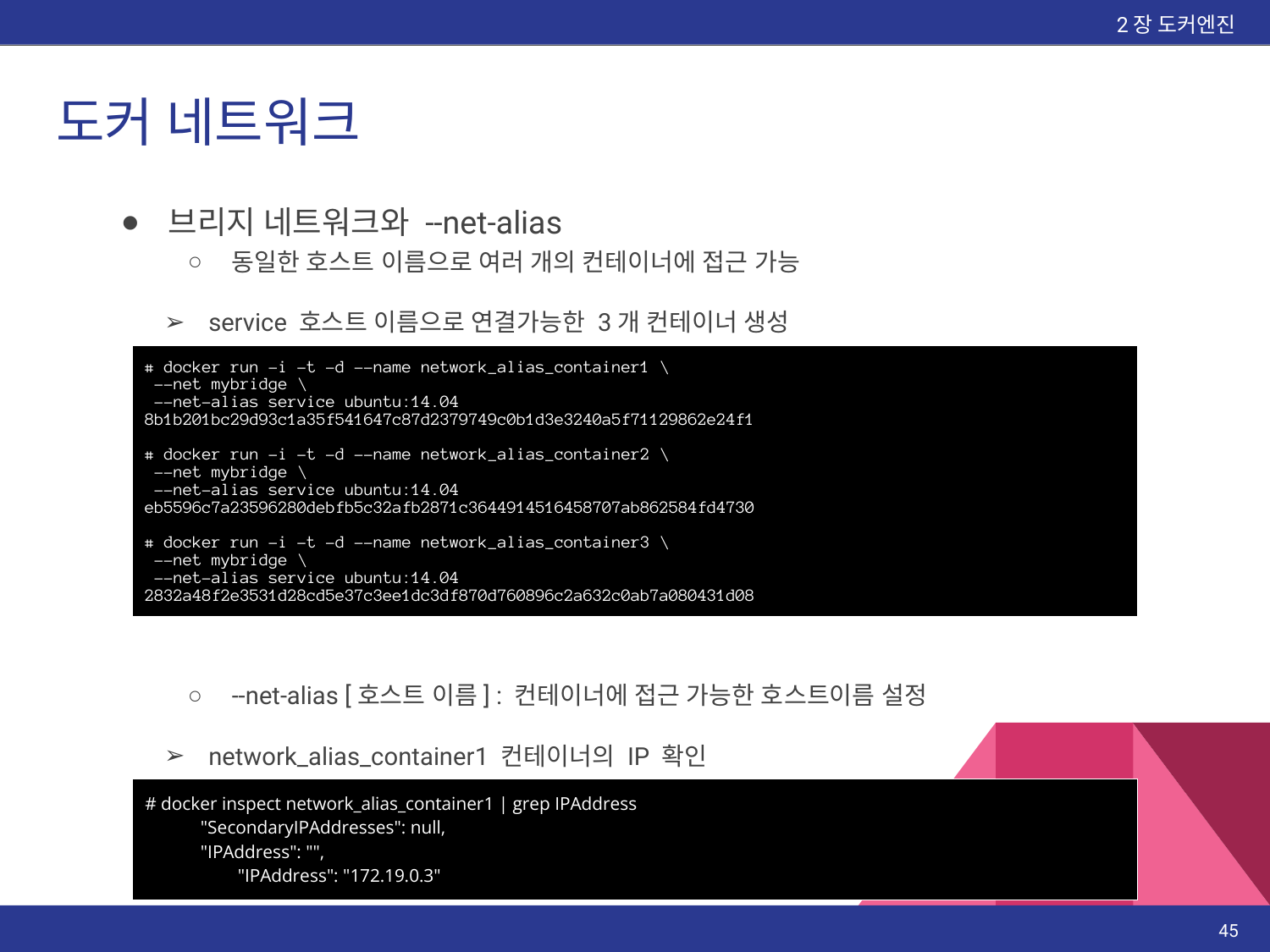

2장 도커엔진
# 도커 네트워크
브리지 네트워크와 --net-alias
동일한 호스트 이름으로 여러 개의 컨테이너에 접근 가능
service 호스트 이름으로 연결가능한 3개 컨테이너 생성

| # docker run -i -t -d --name network\_alias\_container1 \ --net mybridge \ --net-alias service ubuntu:14.04 8b1b201bc29d93c1a35f541647c87d2379749c0b1d3e3240a5f71129862e24f1 # docker run -i -t -d --name network\_alias\_container2 \ --net mybridge \ --net-alias service ubuntu:14.04 eb5596c7a23596280debfb5c32afb2871c3644914516458707ab862584fd4730 # docker run -i -t -d --name network\_alias\_container3 \ --net mybridge \ --net-alias service ubuntu:14.04 2832a48f2e3531d28cd5e37c3ee1dc3df870d760896c2a632c0ab7a080431d08 |
| --- |
--net-alias [호스트 이름] : 컨테이너에 접근 가능한 호스트이름 설정
network_alias_container1 컨테이너의 IP 확인

| # docker inspect network\_alias\_container1 | grep IPAddress "SecondaryIPAddresses": null, "IPAddress": "", "IPAddress": "172.19.0.3" |
| --- |
45